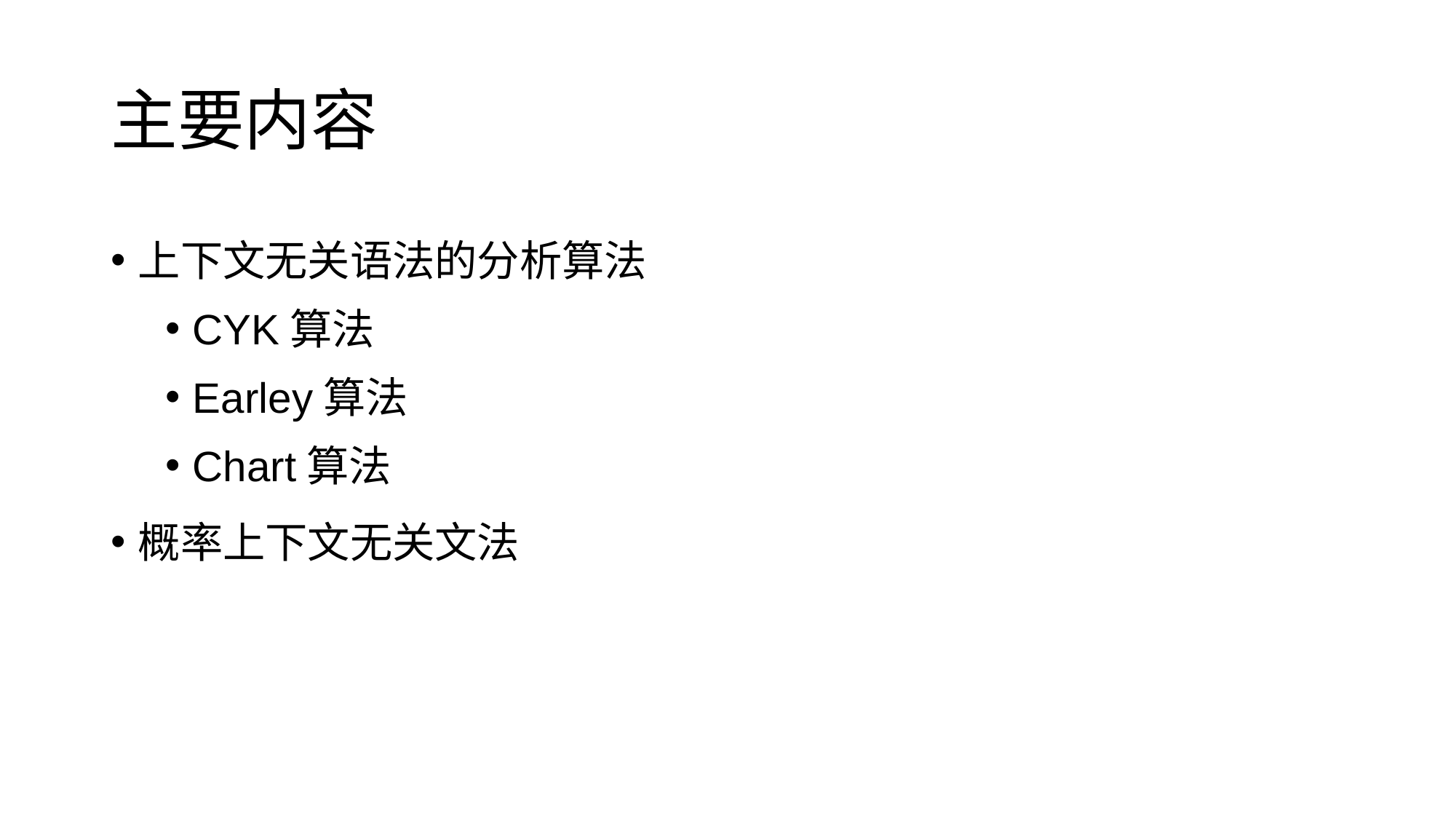

# 主要内容
上下文无关语法的分析算法
CYK算法
Earley算法
Chart算法
概率上下文无关文法